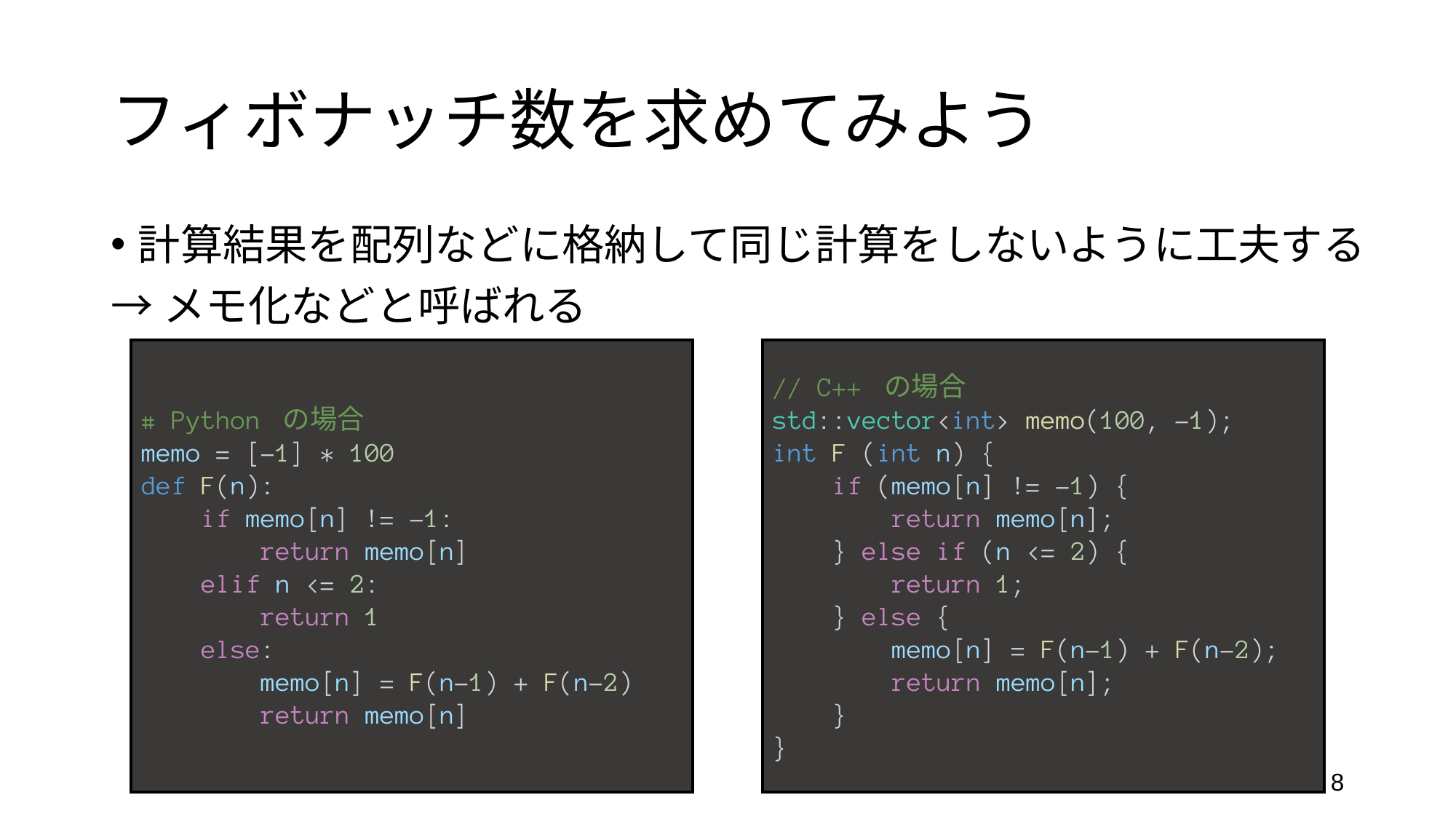

# フィボナッチ数を求めてみよう
計算結果を配列などに格納して同じ計算をしないように工夫する
→メモ化などと呼ばれる
# Python の場合
memo = [-1] * 100
def F(n):
    if memo[n] != -1:
        return memo[n]
    elif n <= 2:
        return 1
    else:
        memo[n] = F(n-1) + F(n-2)
        return memo[n]
// C++ の場合
std::vector<int> memo(100, -1);
int F (int n) {
    if (memo[n] != -1) {
        return memo[n];
    } else if (n <= 2) {
        return 1;
    } else {
        memo[n] = F(n-1) + F(n-2);
        return memo[n];
    }
}
8